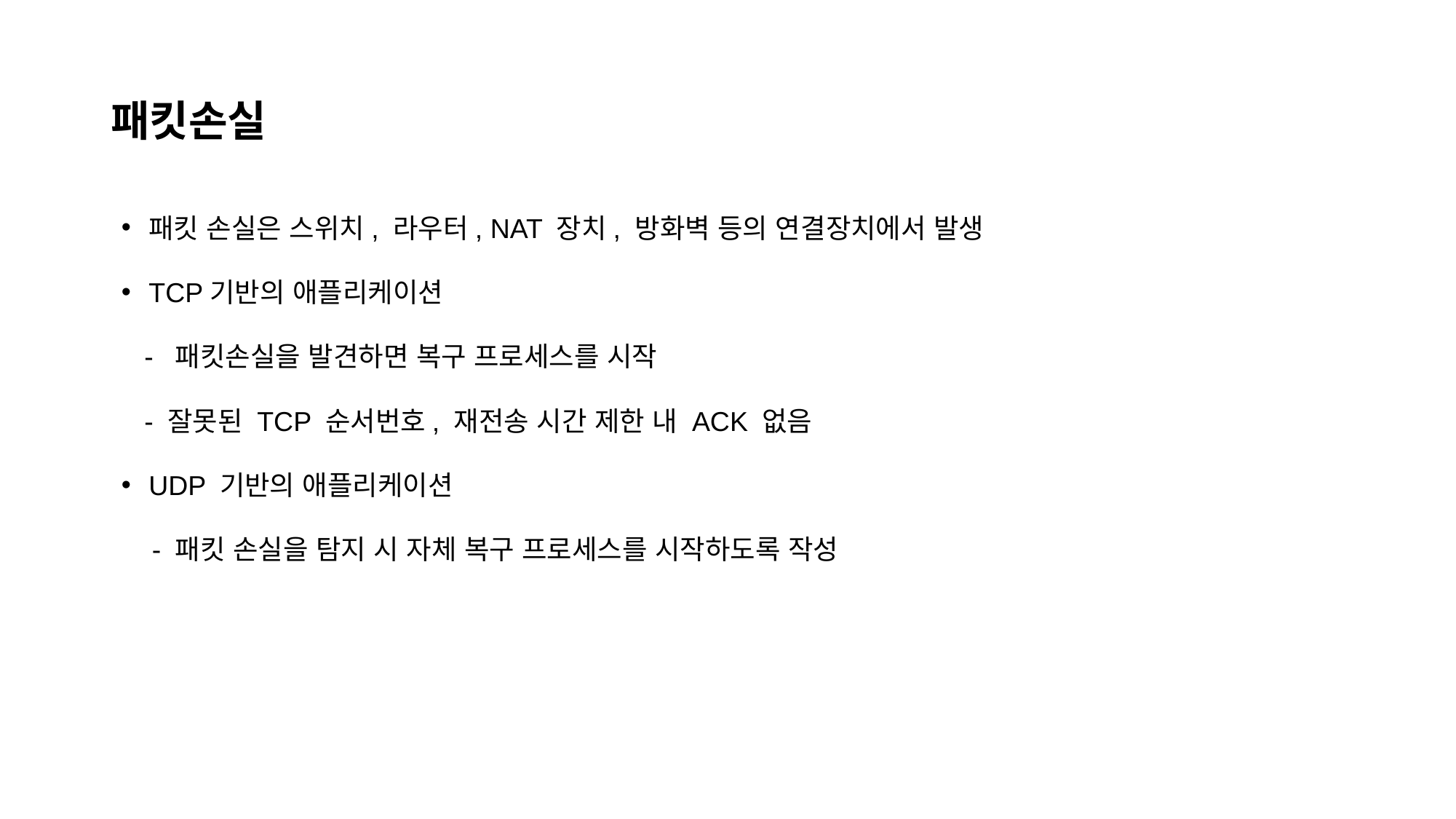

# 패킷손실
패킷 손실은 스위치, 라우터, NAT 장치, 방화벽 등의 연결장치에서 발생
TCP기반의 애플리케이션
   -  패킷손실을 발견하면 복구 프로세스를 시작
   - 잘못된 TCP 순서번호, 재전송 시간 제한 내 ACK 없음
UDP 기반의 애플리케이션
    - 패킷 손실을 탐지 시 자체 복구 프로세스를 시작하도록 작성